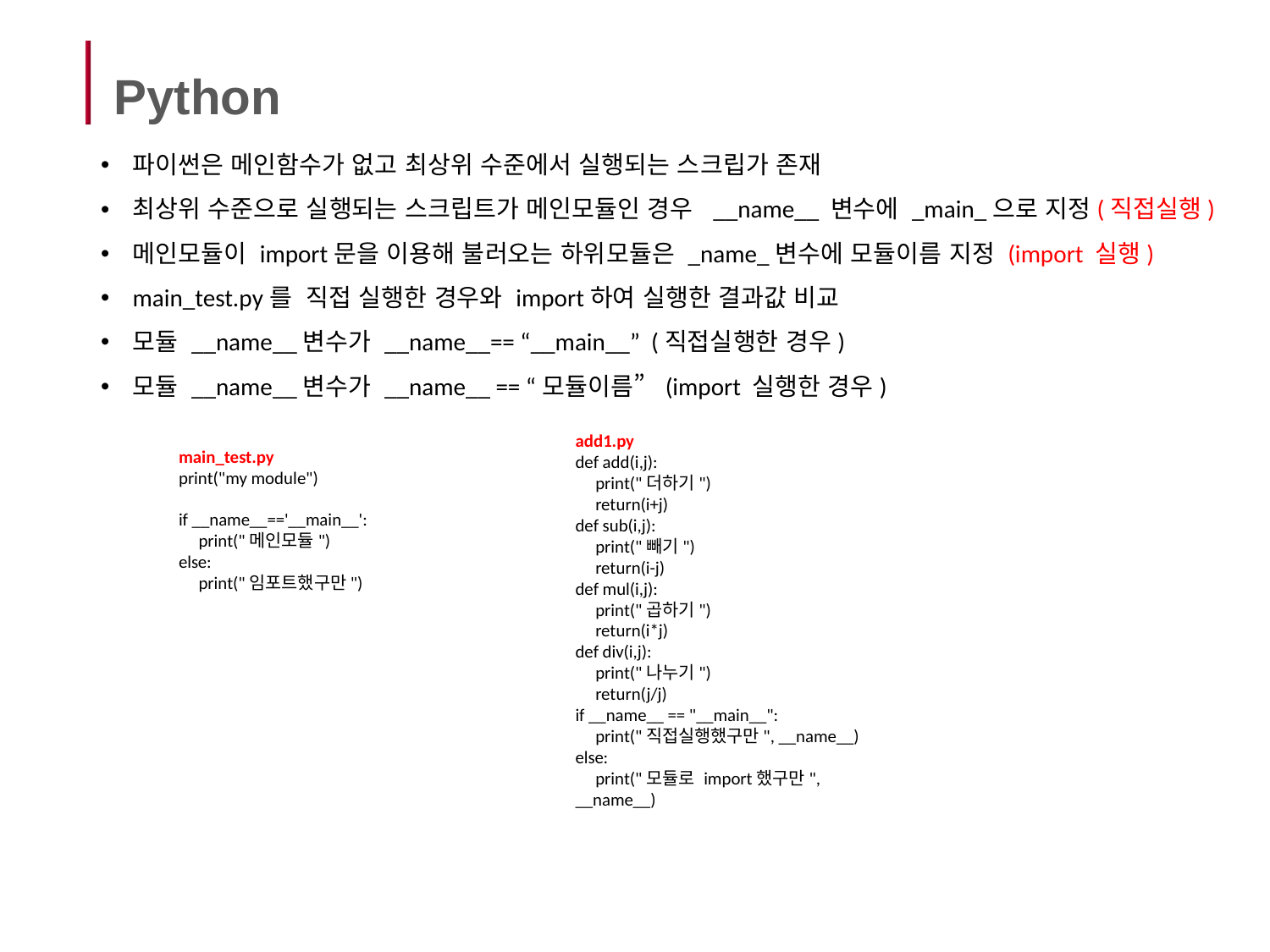

파이썬은 메인함수가 없고 최상위 수준에서 실행되는 스크립가 존재
최상위 수준으로 실행되는 스크립트가 메인모듈인 경우  __name__ 변수에 _main_으로 지정(직접실행)
메인모듈이 import문을 이용해 불러오는 하위모듈은 _name_변수에 모듈이름 지정 (import 실행)
main_test.py를  직접 실행한 경우와 import하여 실행한 결과값 비교
모듈 __name__변수가 __name__== “__main__”  (직접실행한 경우)
모듈 __name__변수가 __name__ == “모듈이름”  (import 실행한 경우)

add1.py
def add(i,j):
     print("더하기")
     return(i+j)
def sub(i,j):
     print("빼기")
     return(i-j)
def mul(i,j):
     print("곱하기")
     return(i*j)
def div(i,j):
     print("나누기")
     return(j/j)
if __name__ == "__main__":
     print("직접실행했구만", __name__)
else:
     print("모듈로 import했구만", __name__)
main_test.py
print("my module")

if __name__=='__main__':
     print("메인모듈")
else:
     print("임포트했구만")